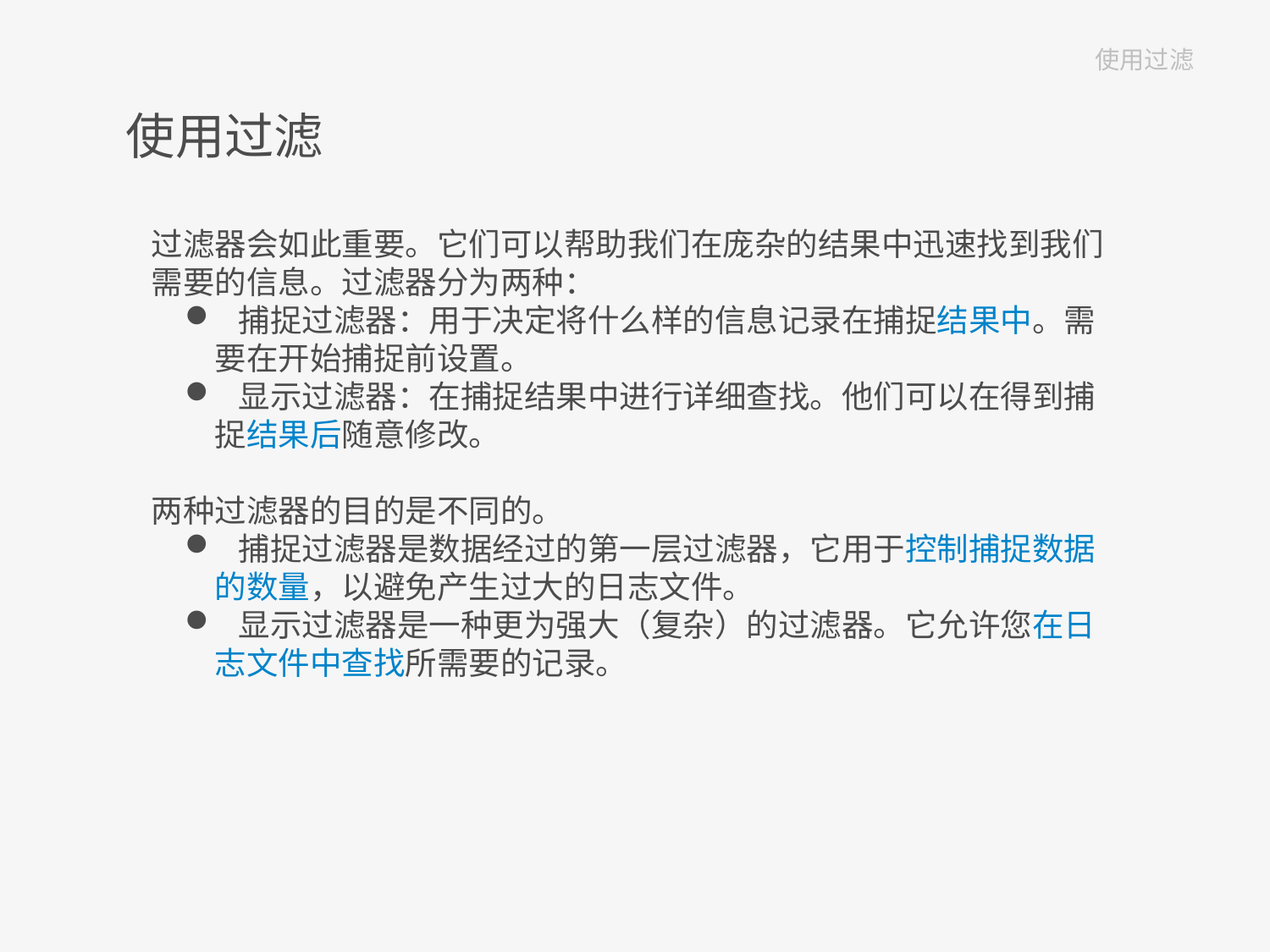

# 使用过滤
使用过滤
过滤器会如此重要。它们可以帮助我们在庞杂的结果中迅速找到我们需要的信息。过滤器分为两种：
  捕捉过滤器：用于决定将什么样的信息记录在捕捉结果中。需要在开始捕捉前设置。
  显示过滤器：在捕捉结果中进行详细查找。他们可以在得到捕捉结果后随意修改。

两种过滤器的目的是不同的。
  捕捉过滤器是数据经过的第一层过滤器，它用于控制捕捉数据的数量，以避免产生过大的日志文件。
  显示过滤器是一种更为强大（复杂）的过滤器。它允许您在日志文件中查找所需要的记录。